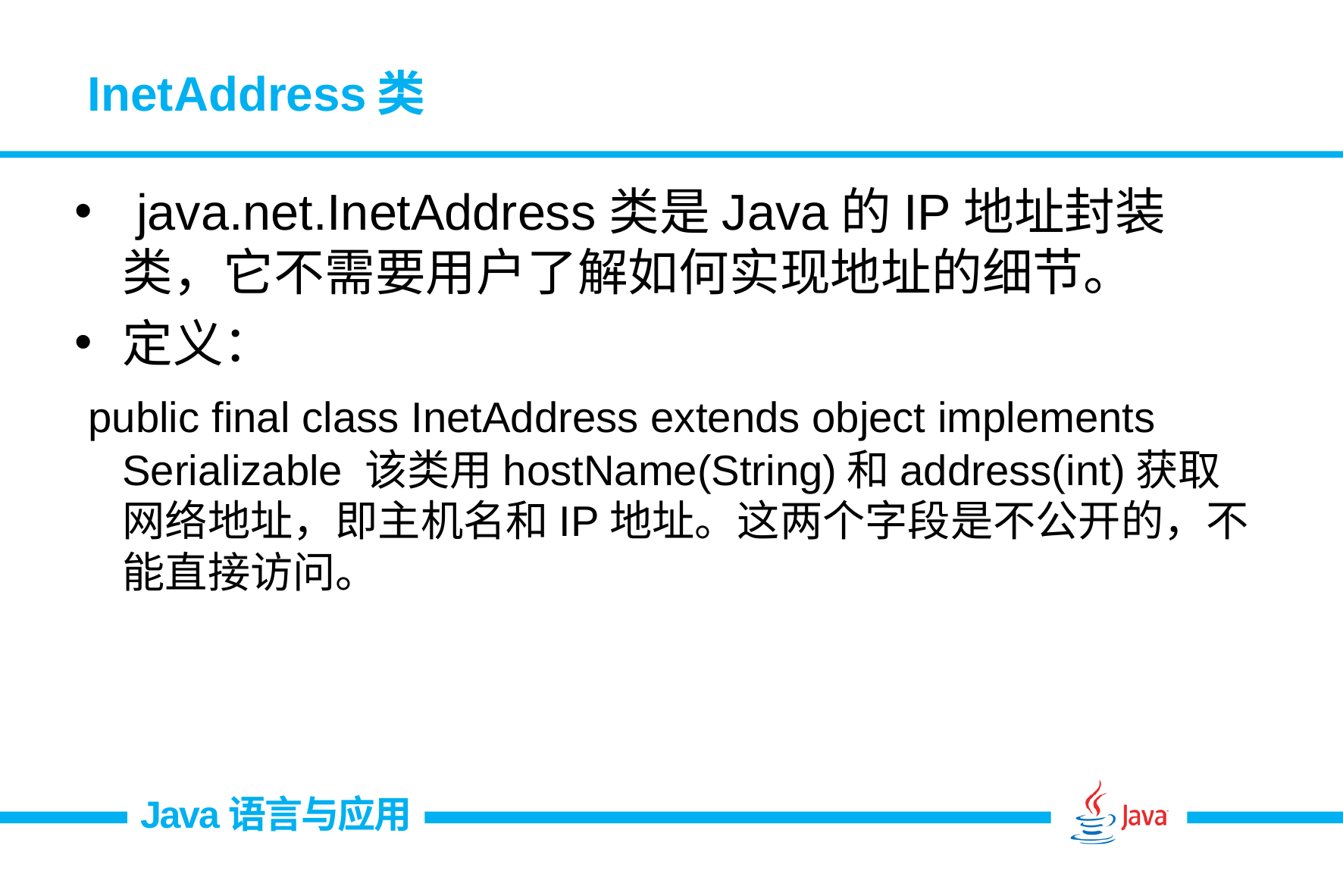

# InetAddress类
 java.net.InetAddress类是Java的IP地址封装类，它不需要用户了解如何实现地址的细节。
定义：
 public final class InetAddress extends object implements Serializable 该类用hostName(String)和address(int)获取网络地址，即主机名和IP地址。这两个字段是不公开的，不能直接访问。